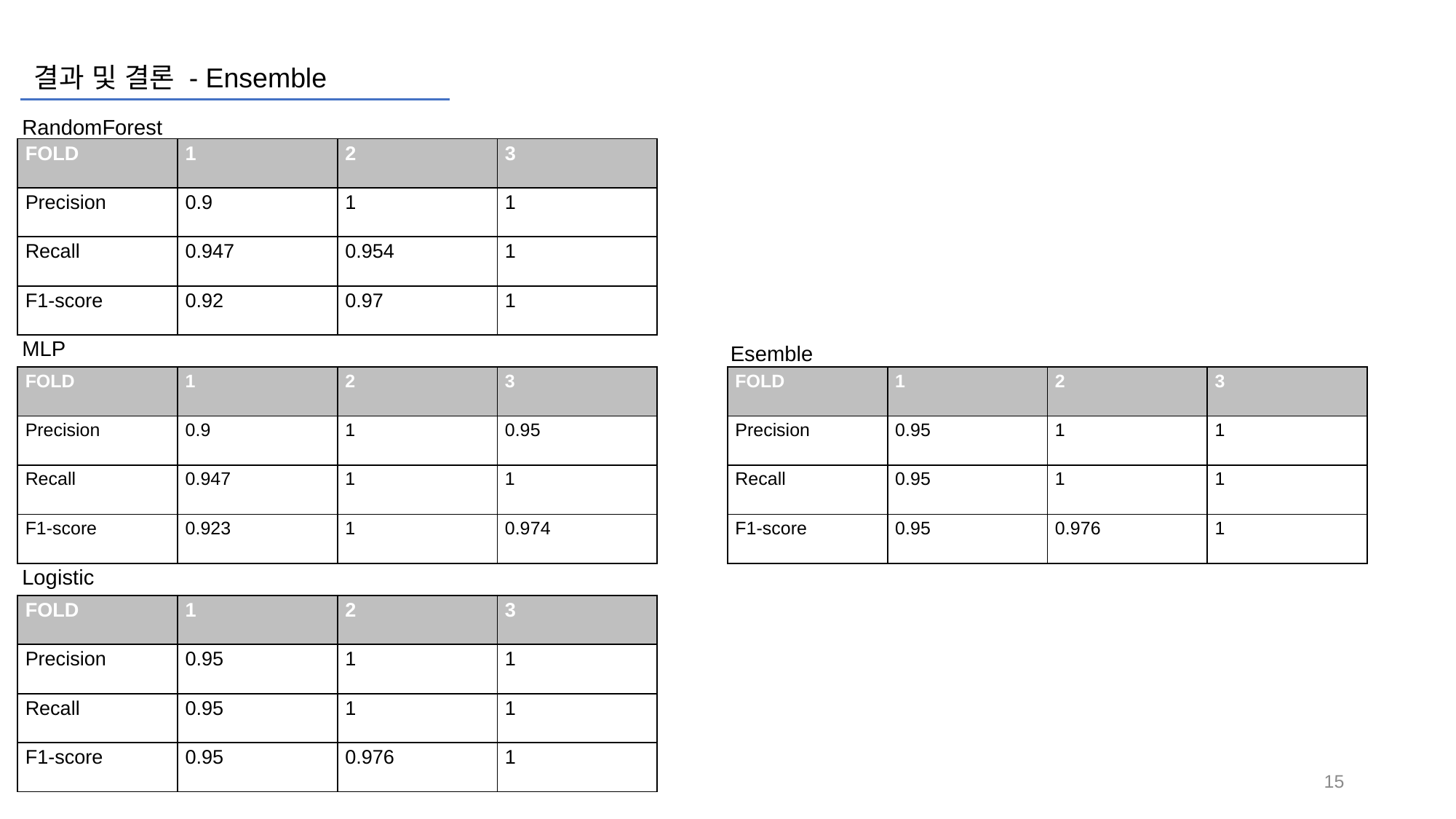

결과 및 결론 - Ensemble
RandomForest
| FOLD | 1 | 2 | 3 |
| --- | --- | --- | --- |
| Precision | 0.9 | 1 | 1 |
| Recall | 0.947 | 0.954 | 1 |
| F1-score | 0.92 | 0.97 | 1 |
MLP
Esemble
| FOLD | 1 | 2 | 3 |
| --- | --- | --- | --- |
| Precision | 0.9 | 1 | 0.95 |
| Recall | 0.947 | 1 | 1 |
| F1-score | 0.923 | 1 | 0.974 |
| FOLD | 1 | 2 | 3 |
| --- | --- | --- | --- |
| Precision | 0.95 | 1 | 1 |
| Recall | 0.95 | 1 | 1 |
| F1-score | 0.95 | 0.976 | 1 |
Logistic
| FOLD | 1 | 2 | 3 |
| --- | --- | --- | --- |
| Precision | 0.95 | 1 | 1 |
| Recall | 0.95 | 1 | 1 |
| F1-score | 0.95 | 0.976 | 1 |
15